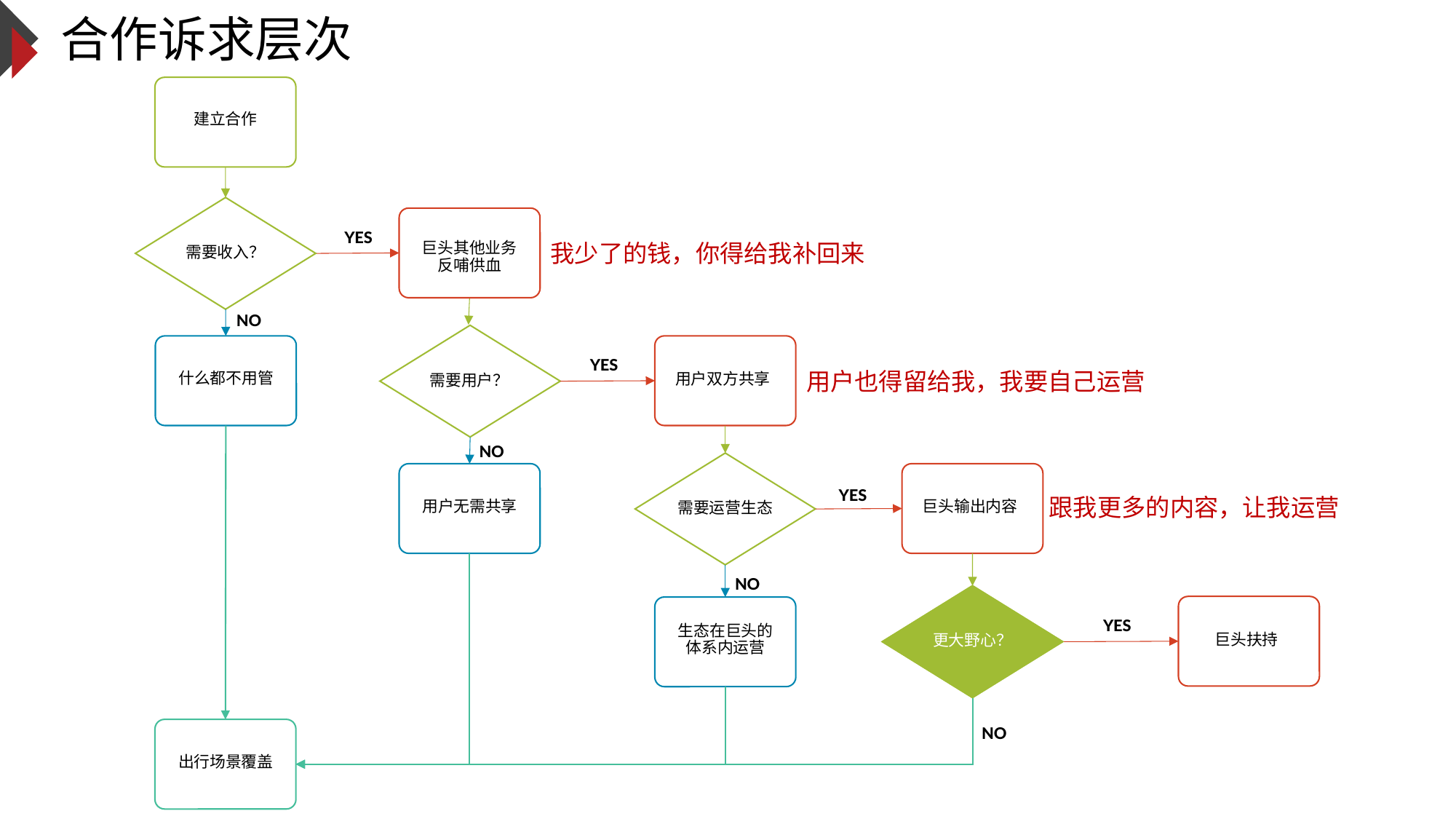

# 合作诉求层次

建立合作

需要收入？

巨头其他业务反哺供血
YES
我少了的钱，你得给我补回来
NO

需要用户？

什么都不用管

用户双方共享
YES
用户也得留给我，我要自己运营
NO

需要运营生态

用户无需共享

巨头输出内容
YES
跟我更多的内容，让我运营
NO

更大野心？

更大野心？

巨头扶持

生态在巨头的体系内运营
YES

出行场景覆盖
NO